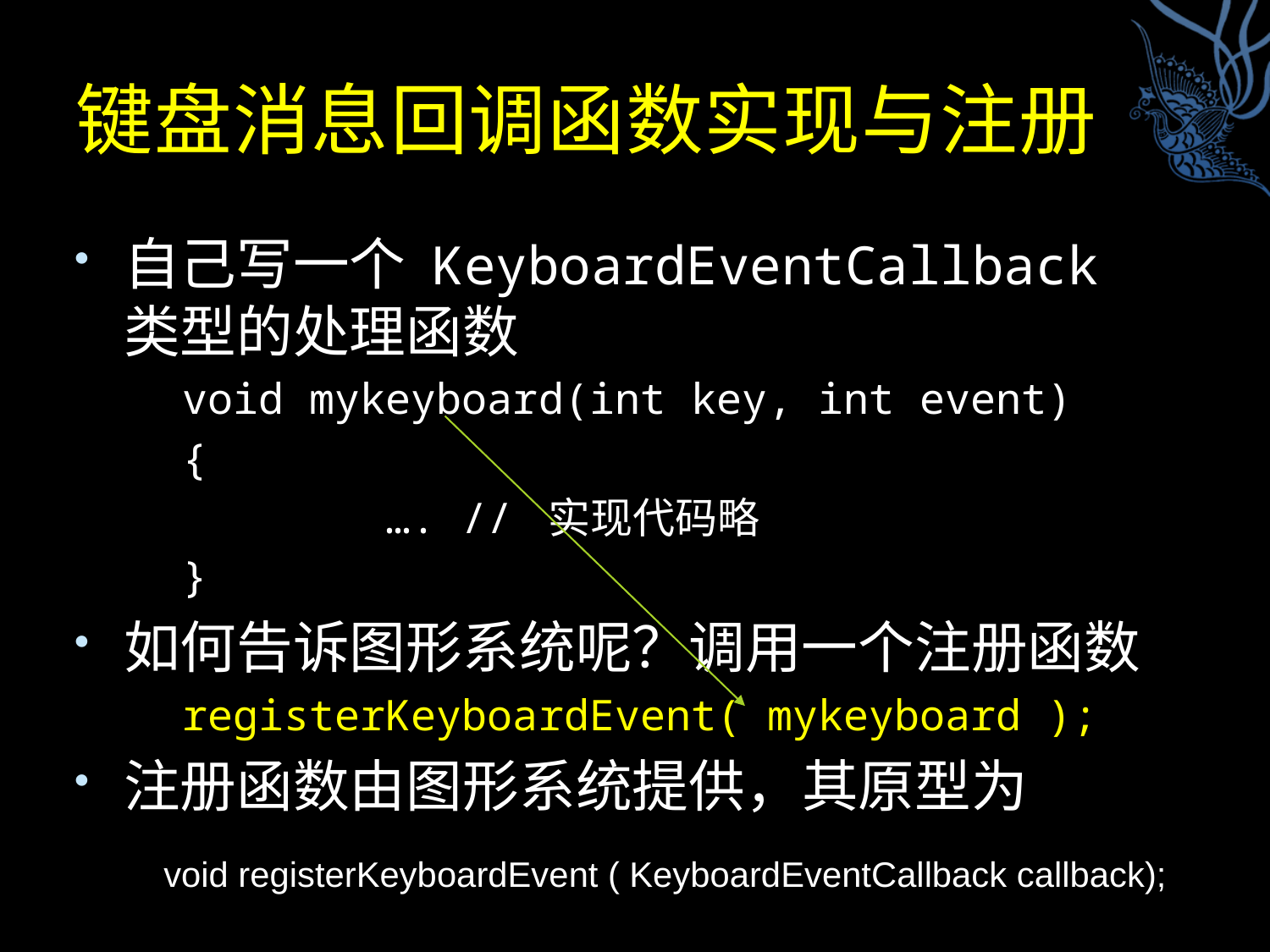

# 键盘消息回调函数实现与注册
自己写一个 KeyboardEventCallback 类型的处理函数
void mykeyboard(int key, int event)
{
 	   …. // 实现代码略
}
如何告诉图形系统呢？调用一个注册函数
registerKeyboardEvent( mykeyboard );
注册函数由图形系统提供，其原型为

void registerKeyboardEvent ( KeyboardEventCallback callback);